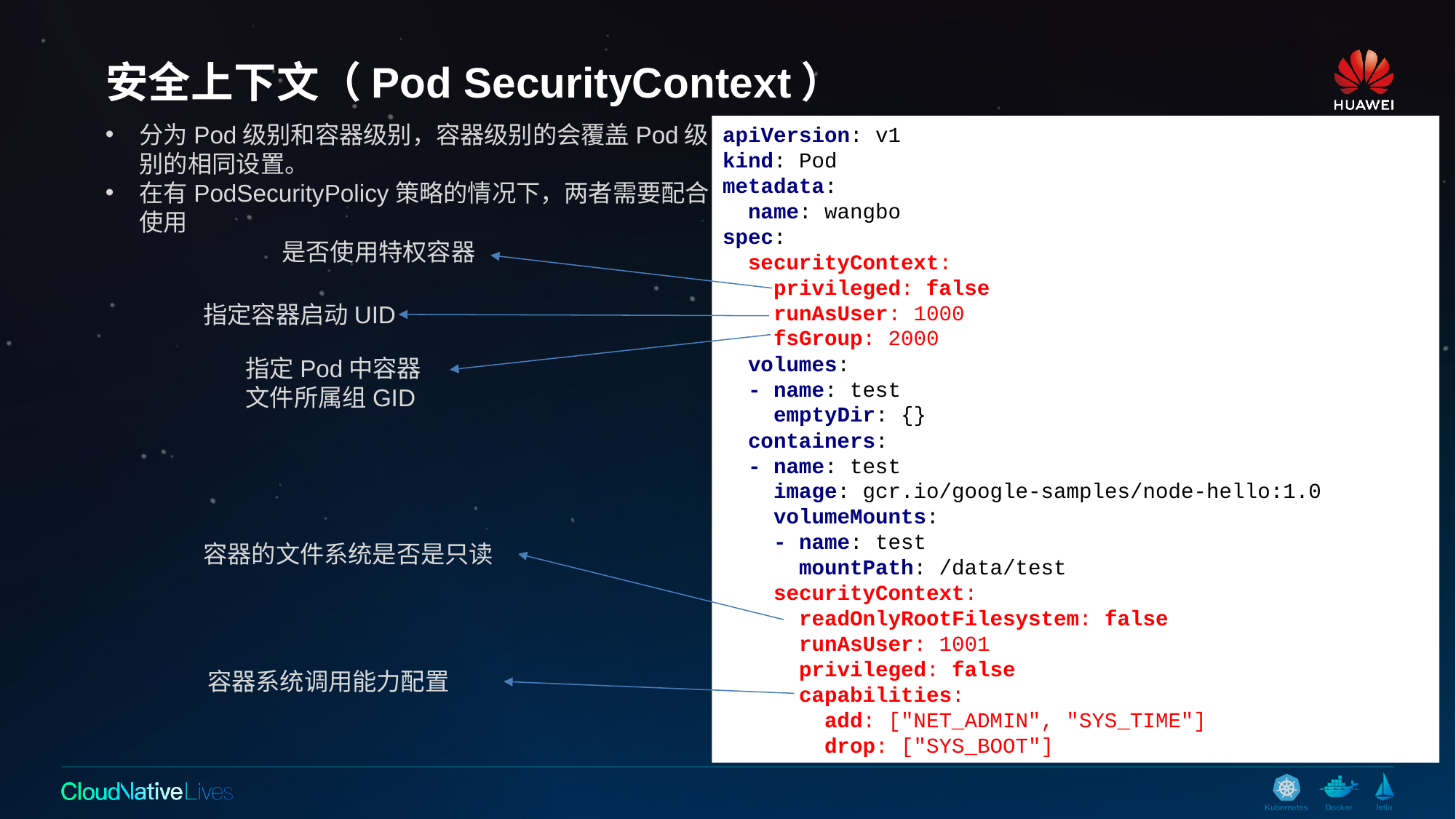

# 安全上下文（Pod SecurityContext）
分为Pod级别和容器级别，容器级别的会覆盖Pod级别的相同设置。
在有PodSecurityPolicy策略的情况下，两者需要配合使用
apiVersion: v1
kind: Pod
metadata:
  name: wangbo
spec:
  securityContext:
    privileged: false
    runAsUser: 1000
    fsGroup: 2000
  volumes:
  - name: test
    emptyDir: {}
  containers:
  - name: test
    image: gcr.io/google-samples/node-hello:1.0
    volumeMounts:
    - name: test
      mountPath: /data/test
    securityContext:
      readOnlyRootFilesystem: false
      runAsUser: 1001
      privileged: false
      capabilities:
        add: ["NET_ADMIN", "SYS_TIME"]
        drop: ["SYS_BOOT"]
是否使用特权容器
指定容器启动UID
指定Pod中容器文件所属组GID
容器的文件系统是否是只读
容器系统调用能力配置